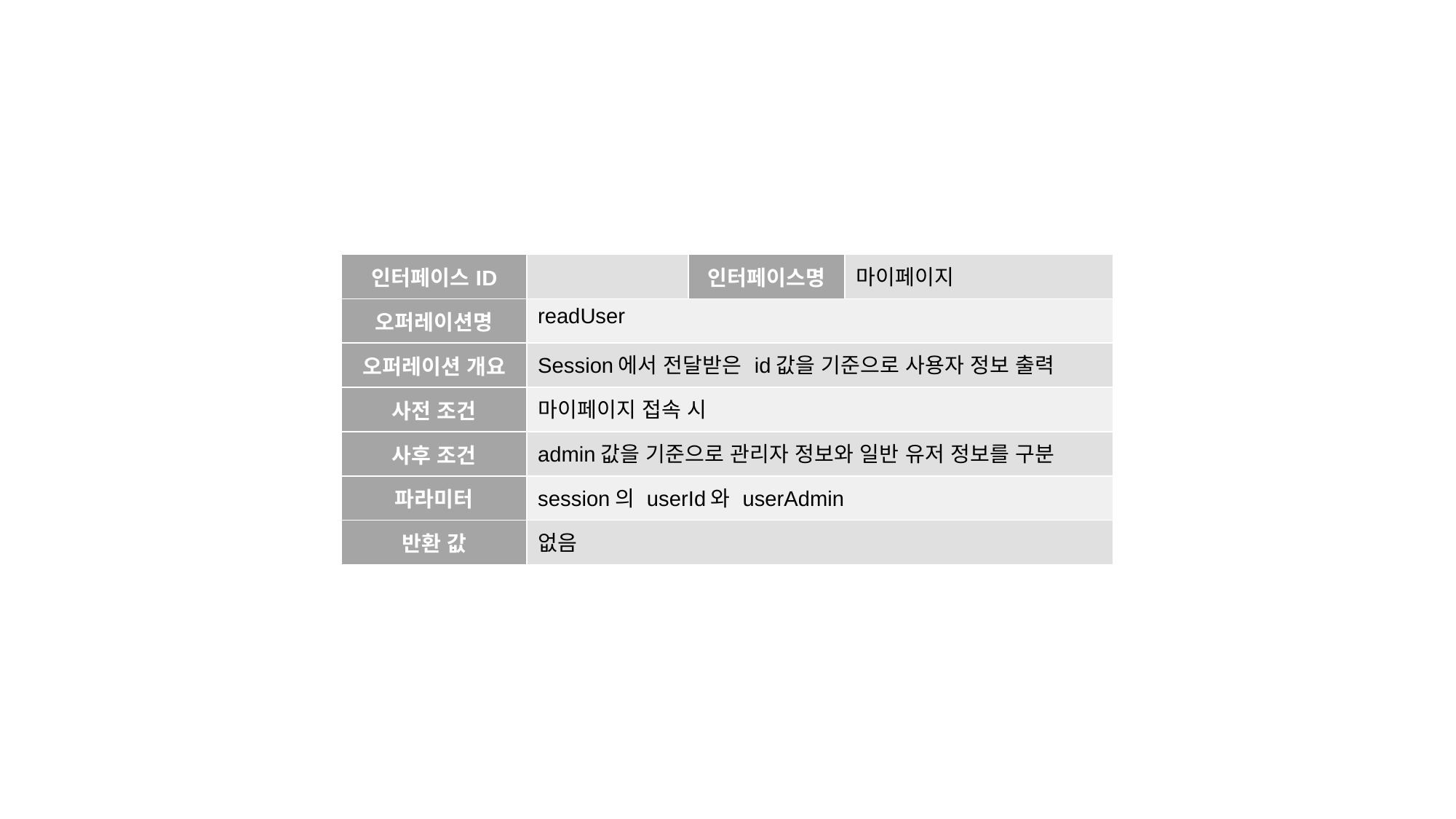

| 인터페이스ID |  | 인터페이스명 | 마이페이지 |
| --- | --- | --- | --- |
| 오퍼레이션명 | readUser |  |  |
| 오퍼레이션 개요 | Session에서 전달받은 id값을 기준으로 사용자 정보 출력 |  |  |
| 사전 조건 | 마이페이지 접속 시 |  |  |
| 사후 조건 | admin값을 기준으로 관리자 정보와 일반 유저 정보를 구분 |  |  |
| 파라미터 | session의 userId와 userAdmin |  |  |
| 반환 값 | 없음 |  |  |